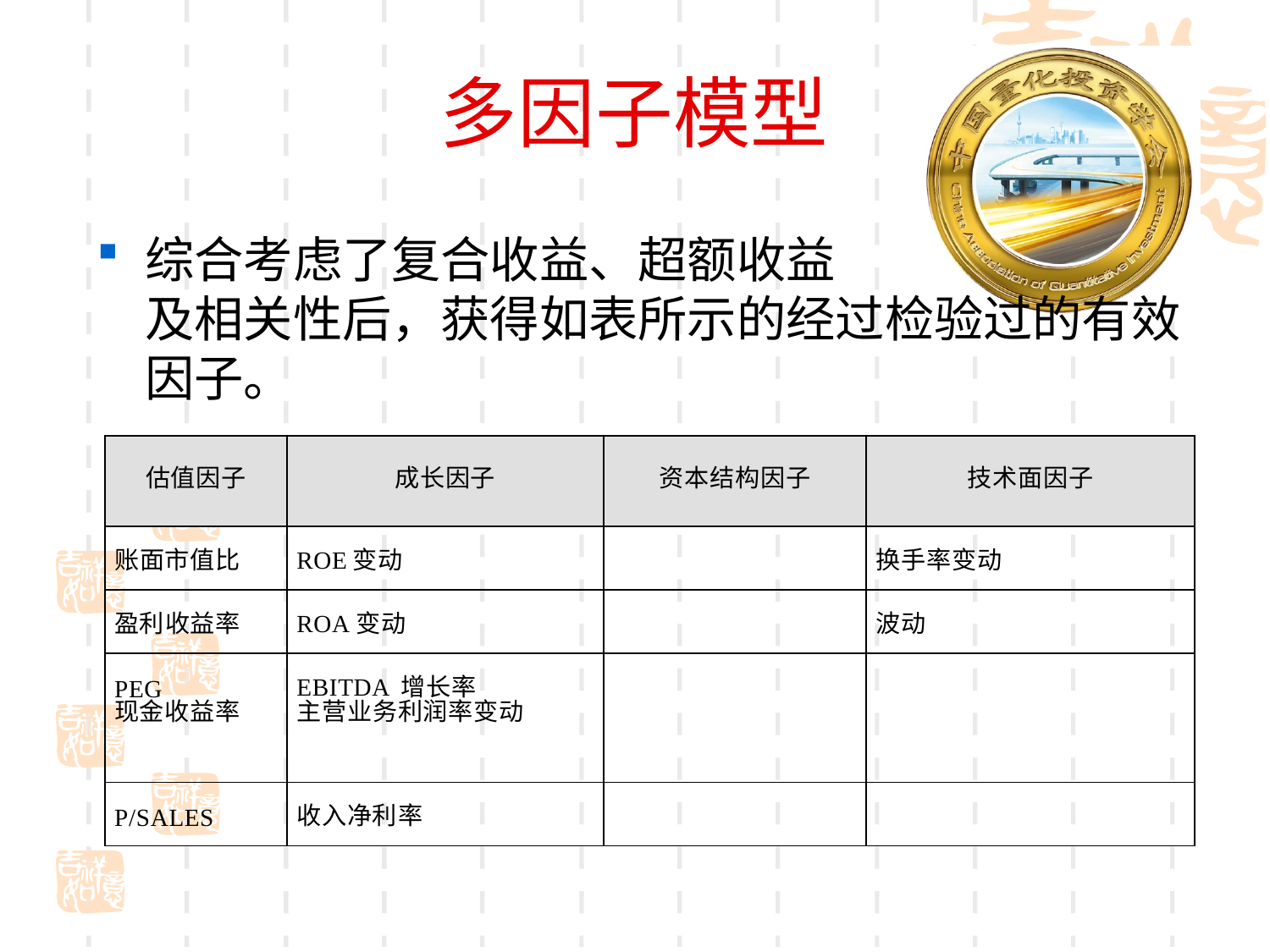

# 多因子模型
综合考虑了复合收益、超额收益
及相关性后，获得如表所示的经过检验过的有效因子。
| 估值因子 | 成长因子 | 资本结构因子 | 技术面因子 |
| --- | --- | --- | --- |
| 账面市值比 | ROE变动 |  | 换手率变动 |
| 盈利收益率 | ROA变动 |  | 波动 |
| PEG 现金收益率 | EBITDA 增长率 主营业务利润率变动 |  |  |
| P/SALES | 收入净利率 |  |  |